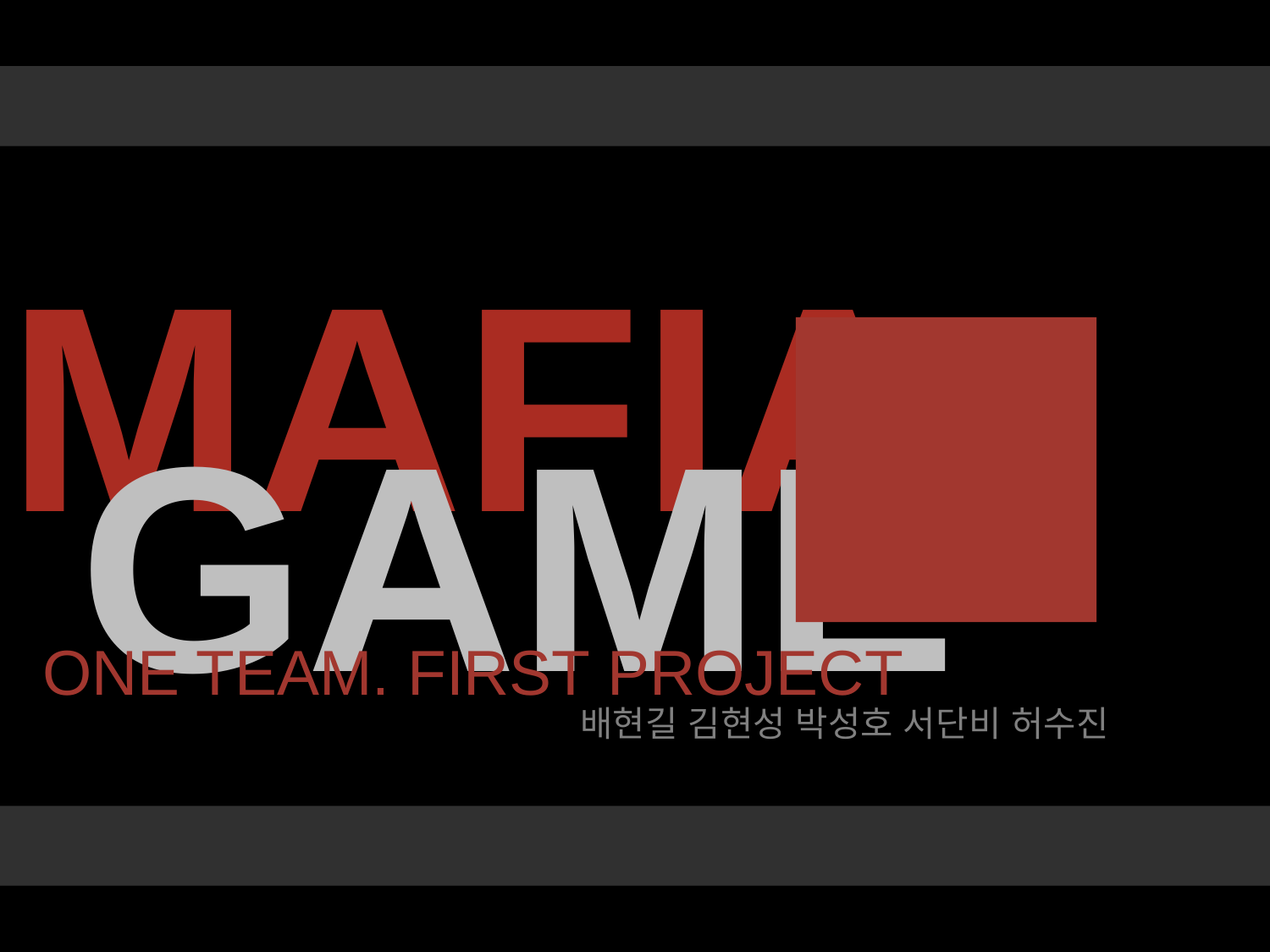

MAFIA

 GAME
ONE TEAM. FIRST PROJECT
배현길 김현성 박성호 서단비 허수진